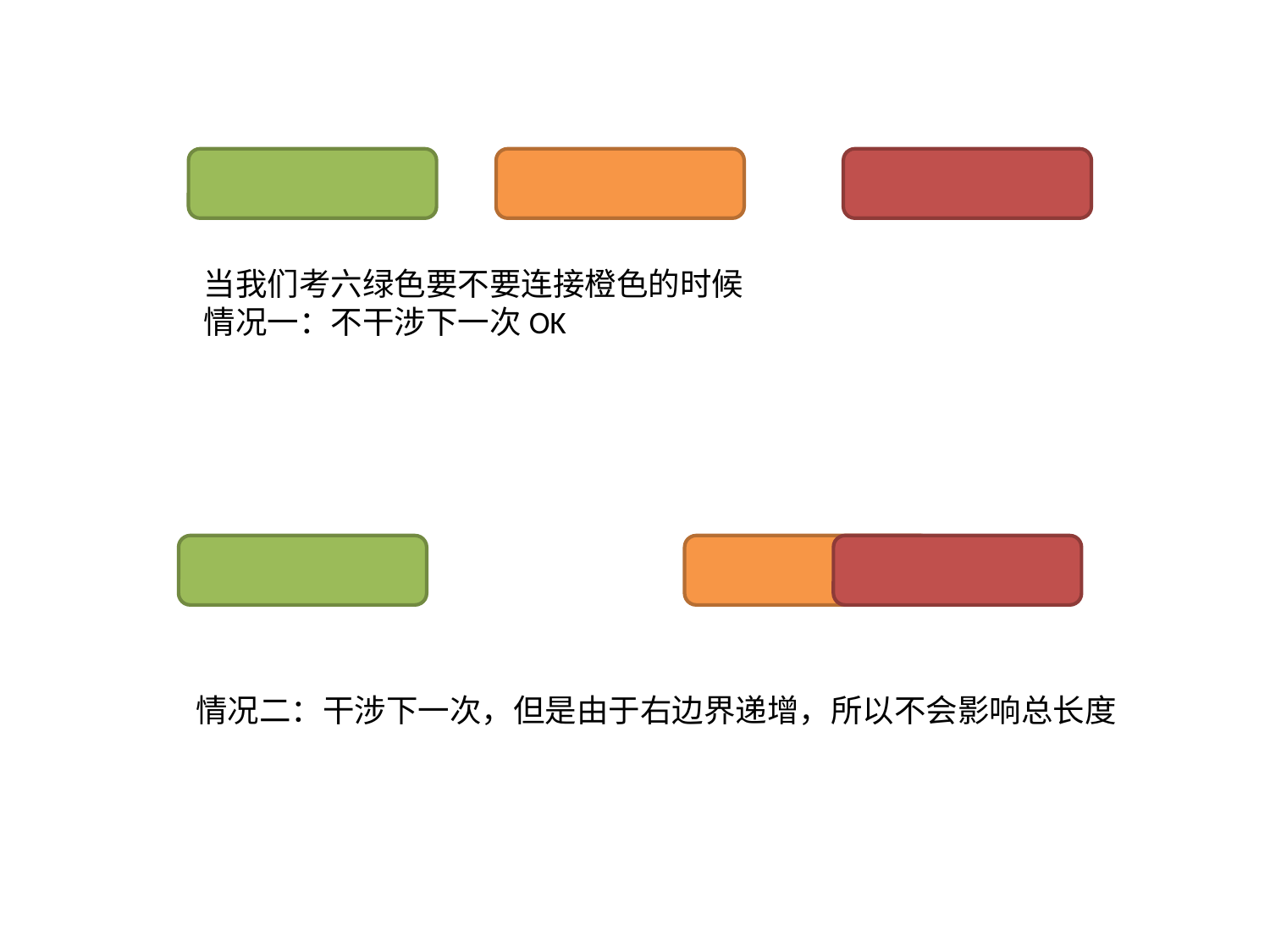

当我们考六绿色要不要连接橙色的时候
情况一：不干涉下一次OK

情况二：干涉下一次，但是由于右边界递增，所以不会影响总长度